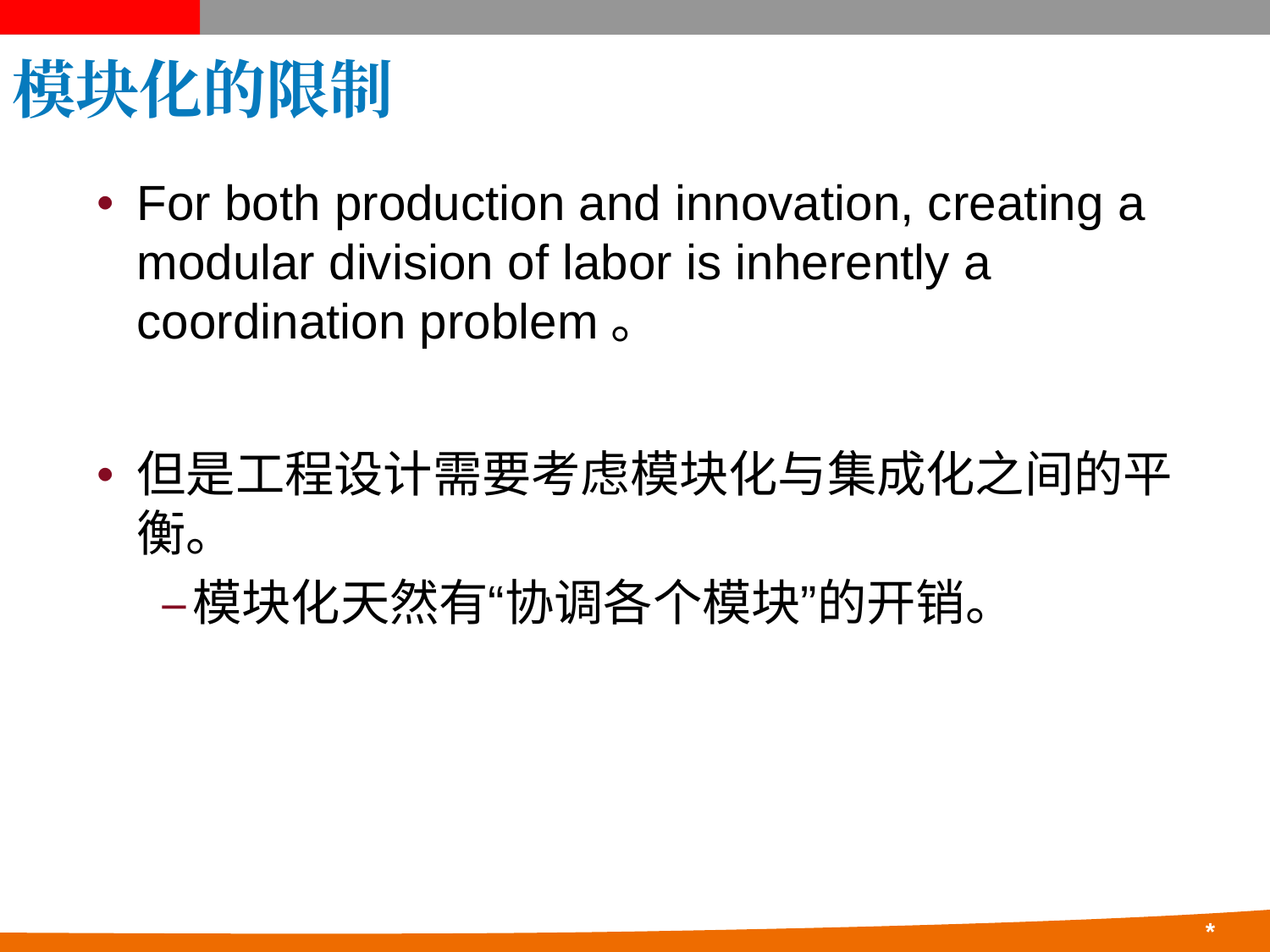

# 模块化的限制
For both production and innovation, creating a modular division of labor is inherently a coordination problem。

但是工程设计需要考虑模块化与集成化之间的平衡。
模块化天然有“协调各个模块”的开销。